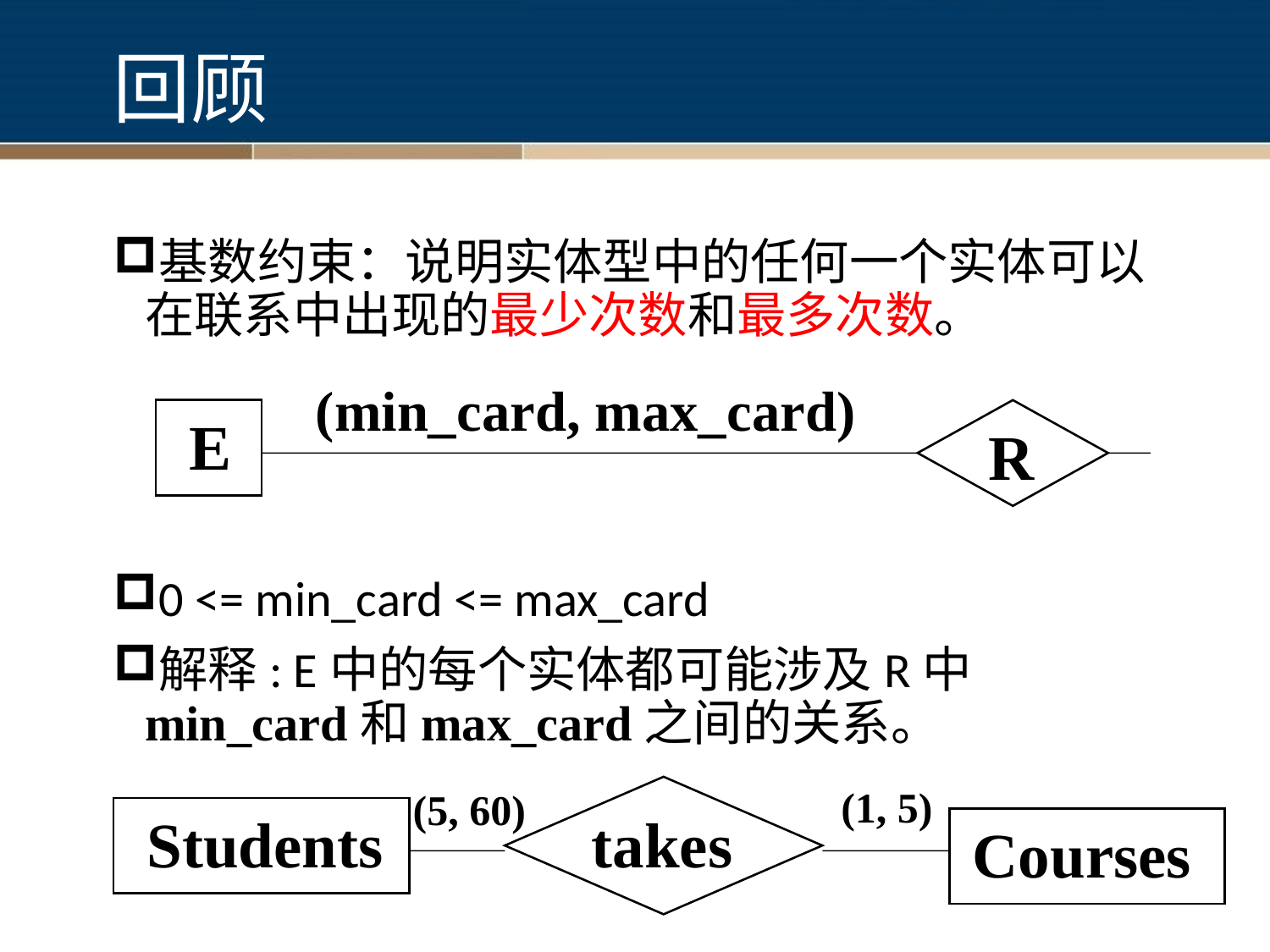

# 回顾
基数约束：说明实体型中的任何一个实体可以在联系中出现的最少次数和最多次数。

0 <= min_card <= max_card
解释: E中的每个实体都可能涉及R中min_card和max_card之间的关系。
(min_card, max_card)

E

     R

(1, 5)

(5, 60)

Students
takes

Courses